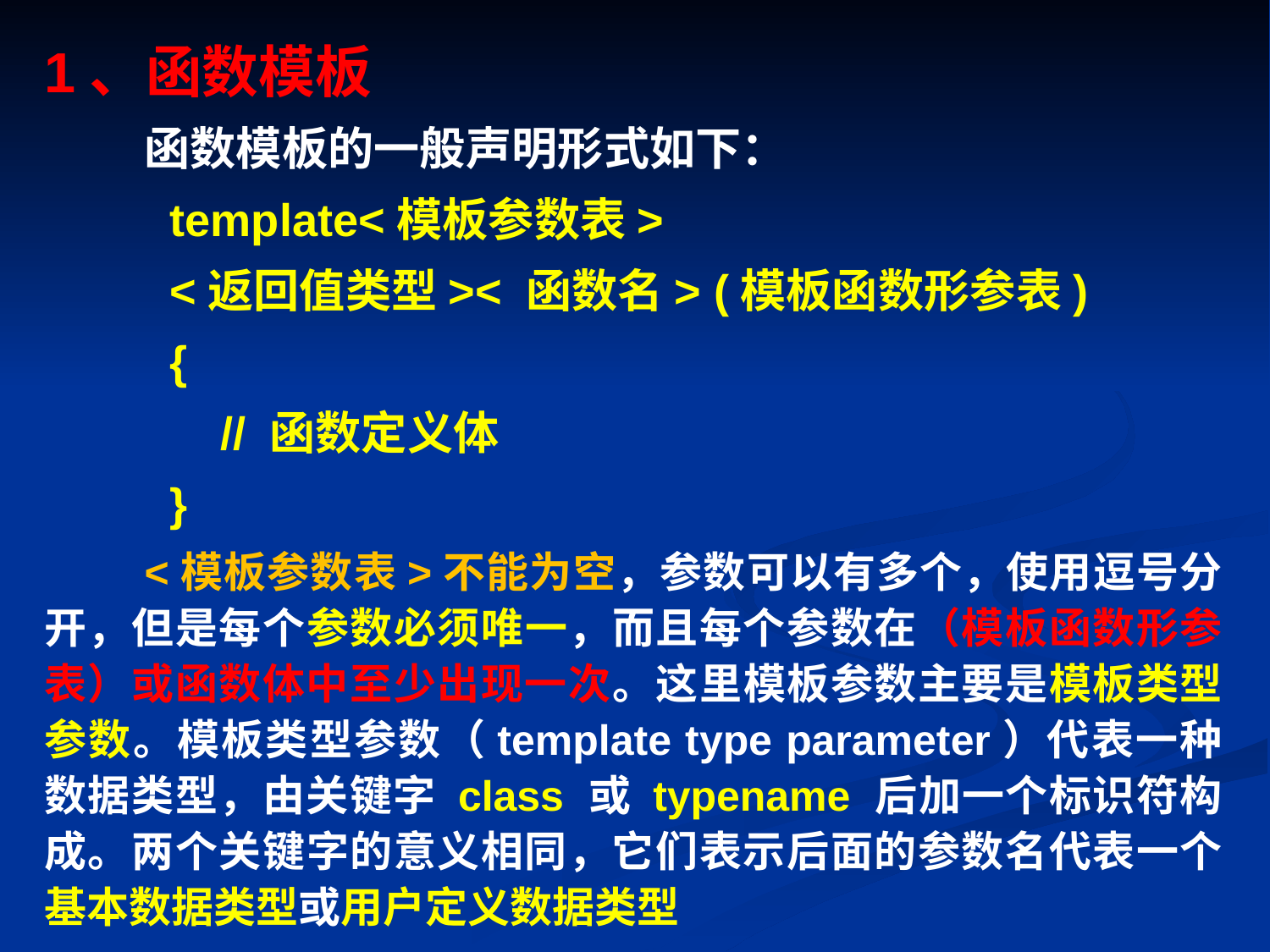

1、函数模板
函数模板的一般声明形式如下：
  template<模板参数表>
  <返回值类型>< 函数名> (模板函数形参表)
  {
      // 函数定义体
  }
<模板参数表>不能为空，参数可以有多个，使用逗号分开，但是每个参数必须唯一，而且每个参数在（模板函数形参表）或函数体中至少出现一次。这里模板参数主要是模板类型参数。模板类型参数（template type parameter）代表一种数据类型，由关键字 class 或 typename 后加一个标识符构成。两个关键字的意义相同，它们表示后面的参数名代表一个基本数据类型或用户定义数据类型